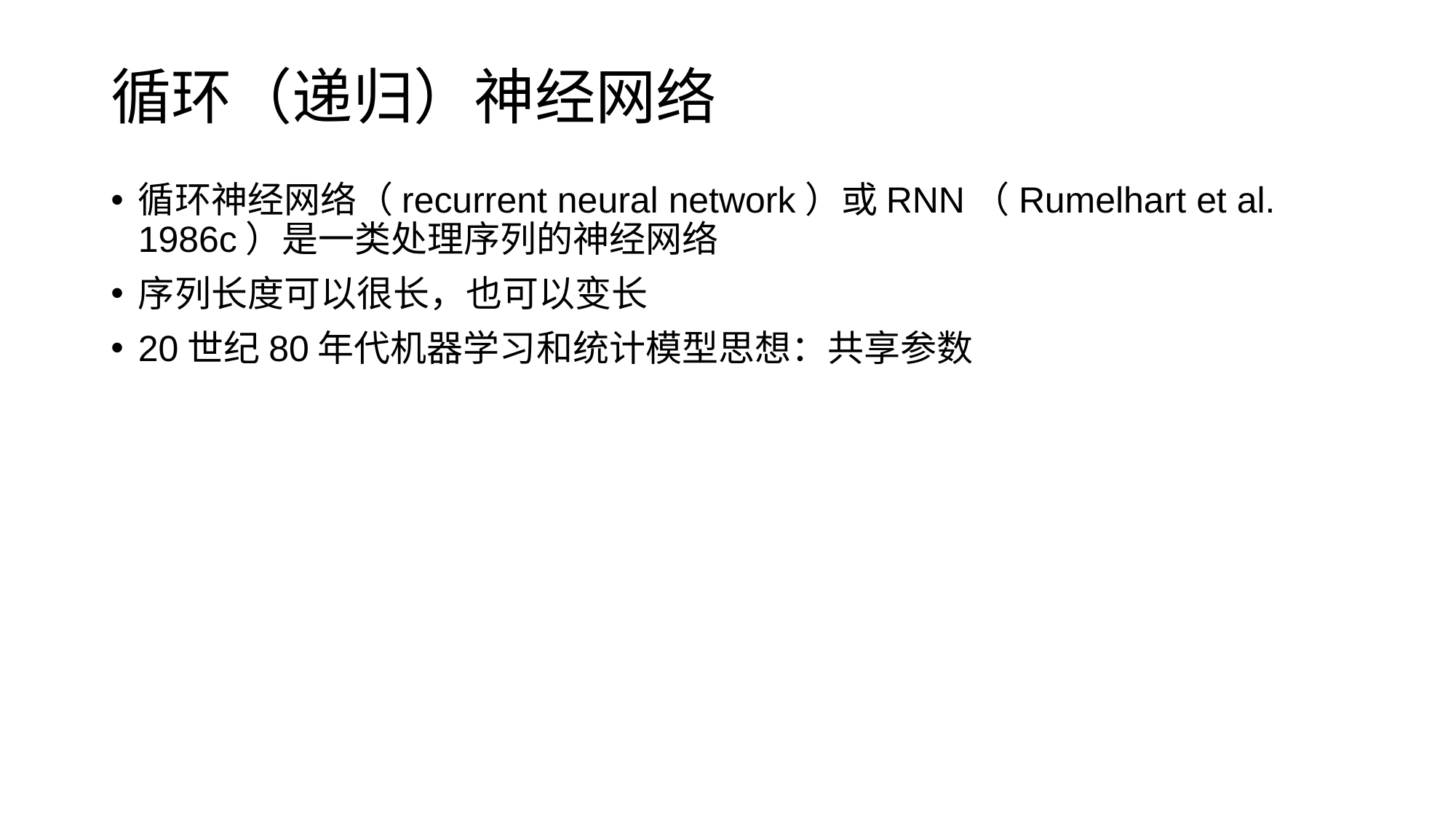

# 循环（递归）神经网络
循环神经网络（recurrent neural network）或RNN（Rumelhart et al. 1986c）是一类处理序列的神经网络
序列长度可以很长，也可以变长
20世纪80年代机器学习和统计模型思想：共享参数